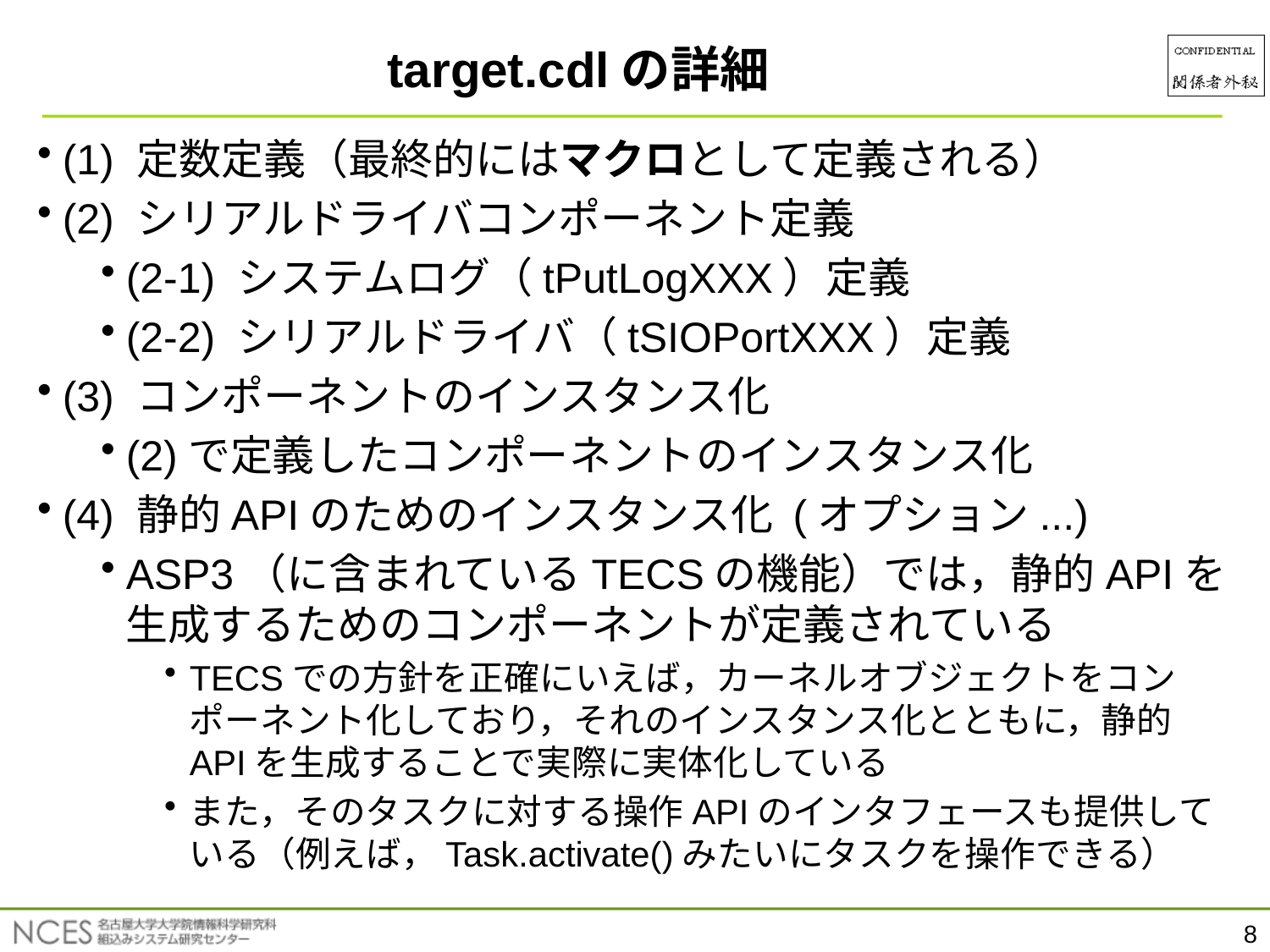

target.cdlの詳細
(1) 定数定義（最終的にはマクロとして定義される）
(2) シリアルドライバコンポーネント定義
(2-1) システムログ（tPutLogXXX）定義
(2-2) シリアルドライバ（tSIOPortXXX）定義
(3) コンポーネントのインスタンス化
(2)で定義したコンポーネントのインスタンス化
(4) 静的APIのためのインスタンス化 (オプション...)
ASP3（に含まれているTECSの機能）では，静的APIを生成するためのコンポーネントが定義されている
TECSでの方針を正確にいえば，カーネルオブジェクトをコンポーネント化しており，それのインスタンス化とともに，静的APIを生成することで実際に実体化している
また，そのタスクに対する操作APIのインタフェースも提供している（例えば，Task.activate()みたいにタスクを操作できる）
8